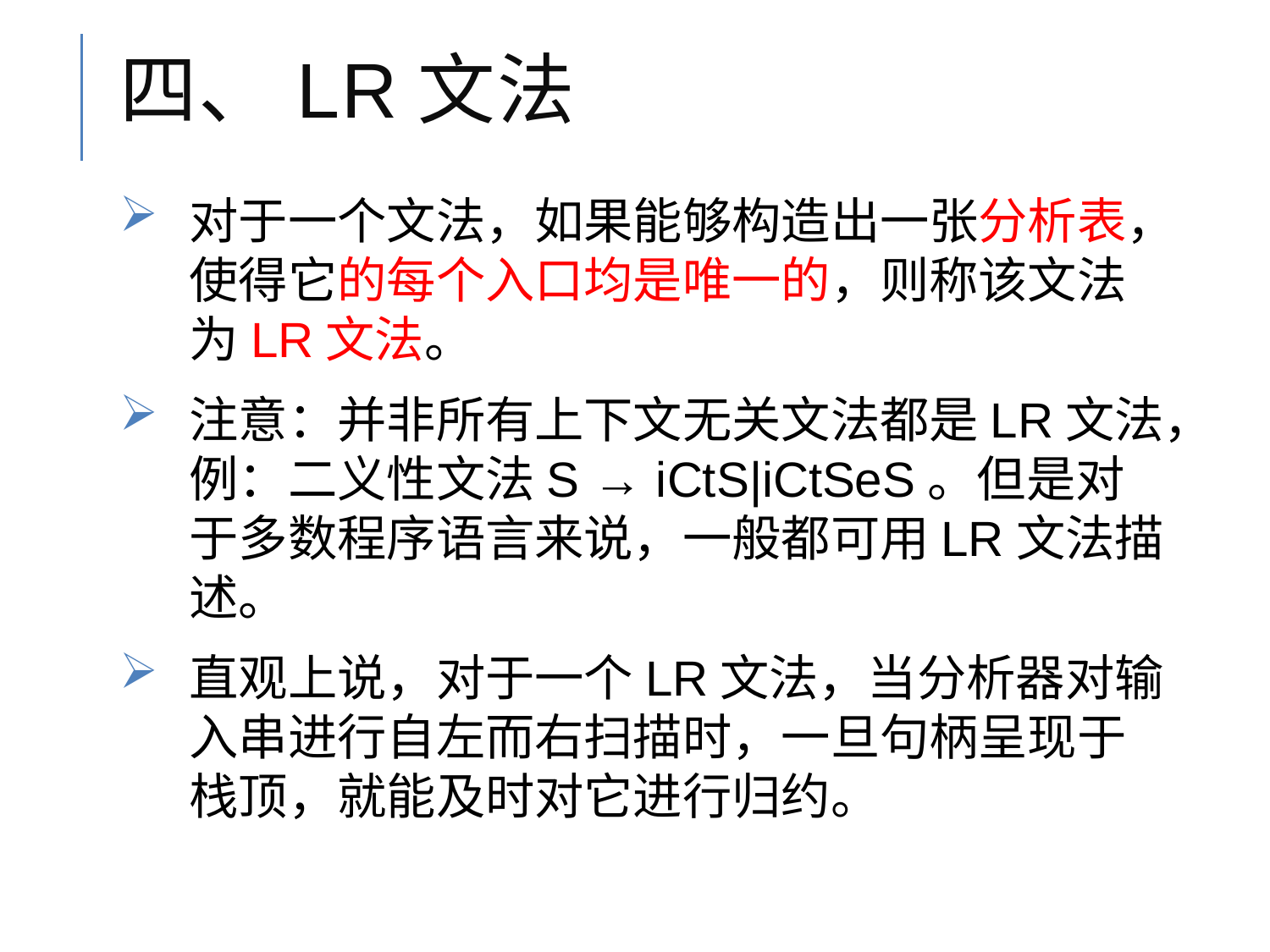

# 四、LR文法
对于一个文法，如果能够构造出一张分析表，使得它的每个入口均是唯一的，则称该文法为LR文法。
注意：并非所有上下文无关文法都是LR文法，例：二义性文法S → iCtS|iCtSeS。但是对于多数程序语言来说，一般都可用LR文法描述。
直观上说，对于一个LR文法，当分析器对输入串进行自左而右扫描时，一旦句柄呈现于栈顶，就能及时对它进行归约。

21